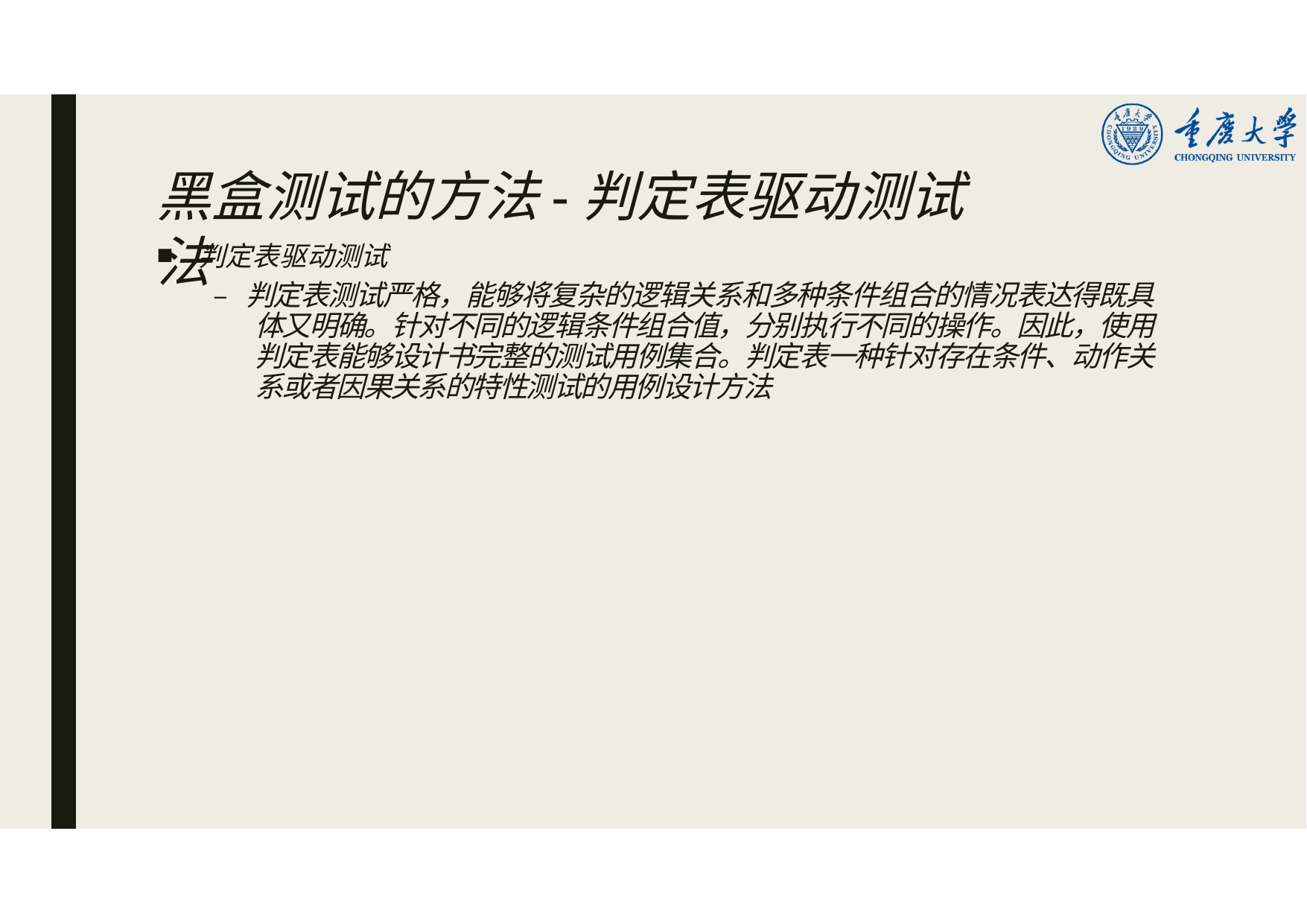

# 黑盒测试的方法-判定表驱动测试法
判定表驱动测试
– 判定表测试严格，能够将复杂的逻辑关系和多种条件组合的情况表达得既具 体又明确。针对不同的逻辑条件组合值，分别执行不同的操作。因此，使用 判定表能够设计书完整的测试用例集合。判定表一种针对存在条件、动作关 系或者因果关系的特性测试的用例设计方法